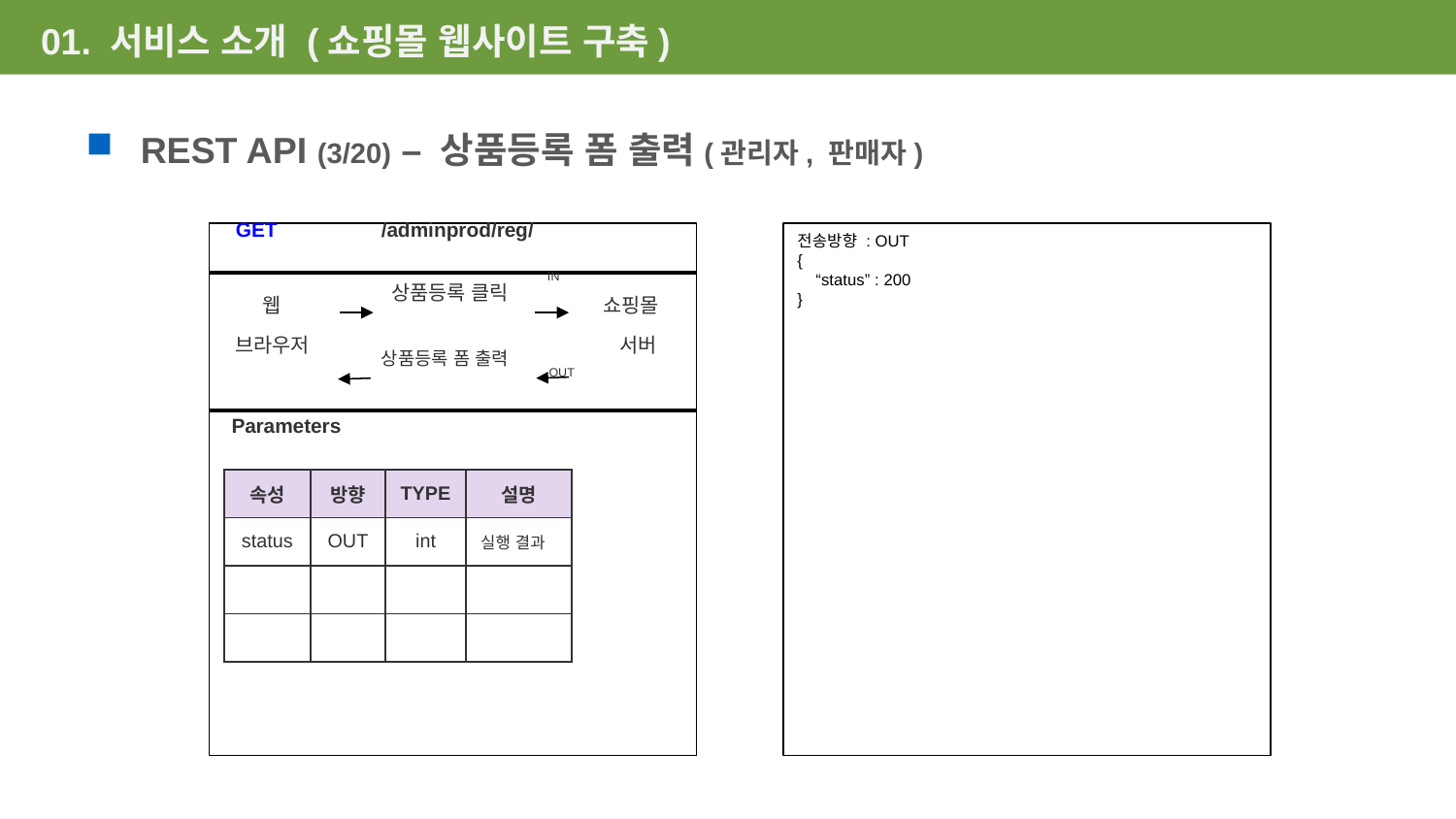

01. 서비스 소개 (쇼핑몰 웹사이트 구축)
REST API (3/20) – 상품등록 폼 출력(관리자, 판매자)
GET	/adminprod/reg/

전송방향 : OUT
{
    “status” : 200
}

IN
상품등록 클릭
    웹
브라우저
쇼핑몰
  서버
상품등록 폼 출력
OUT
Parameters
| 속성 | 방향 | TYPE | 설명 |
| --- | --- | --- | --- |
| status | OUT | int | 실행 결과 |
|  |  |  |  |
|  |  |  |  |